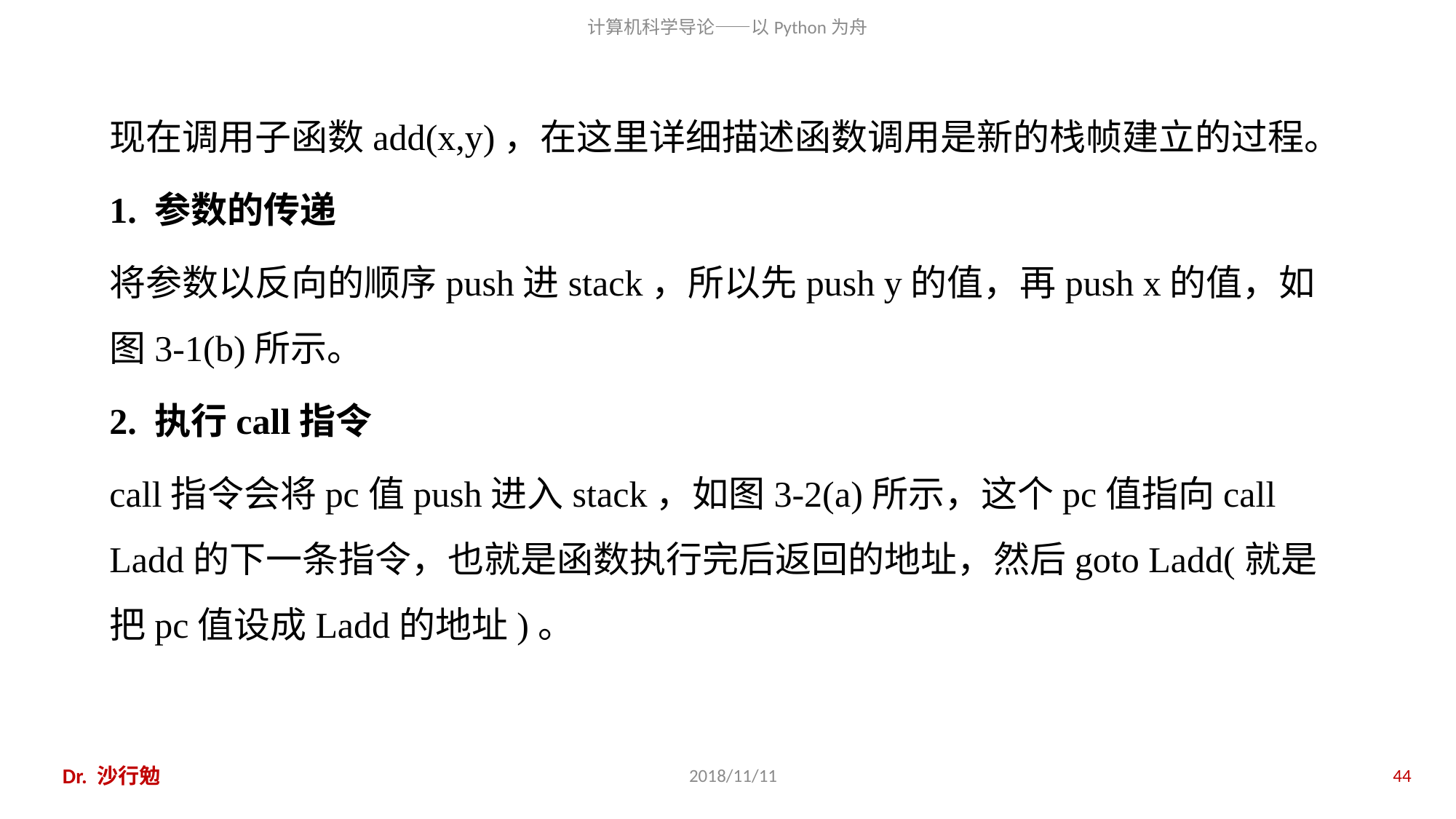

现在调用子函数add(x,y)，在这里详细描述函数调用是新的栈帧建立的过程。
1. 参数的传递
将参数以反向的顺序push进stack，所以先push y的值，再push x的值，如图3-1(b)所示。
2. 执行call指令
call指令会将pc值push进入stack，如图3-2(a)所示，这个pc值指向call Ladd的下一条指令，也就是函数执行完后返回的地址，然后goto Ladd(就是把pc值设成Ladd的地址)。

Dr. 沙行勉
2018/11/11
44